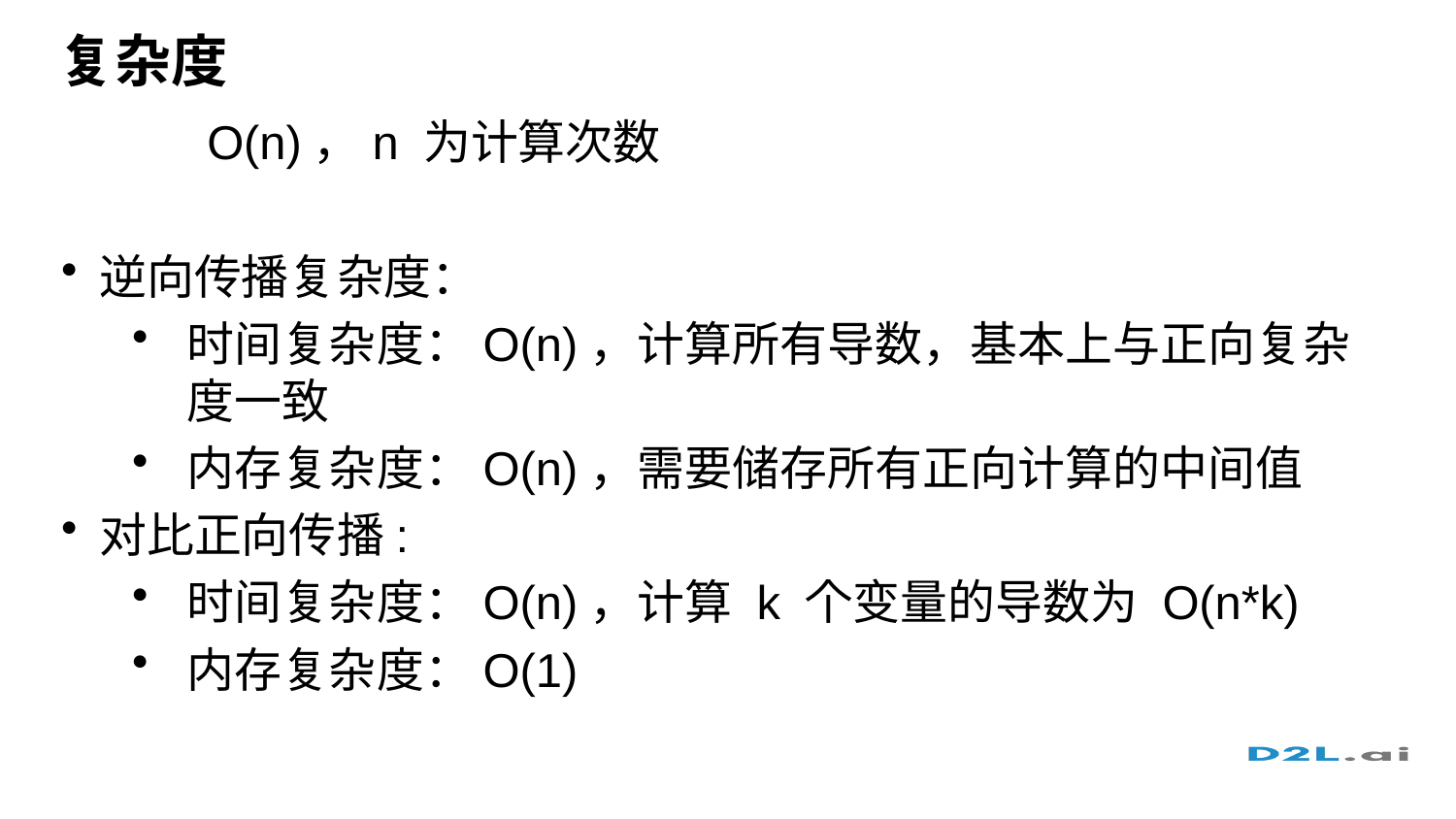

# 复杂度
	O(n)，n 为计算次数

逆向传播复杂度：
时间复杂度：O(n)，计算所有导数，基本上与正向复杂度一致
内存复杂度：O(n)，需要储存所有正向计算的中间值
对比正向传播:
时间复杂度：O(n)，计算 k 个变量的导数为 O(n*k)
内存复杂度：O(1)